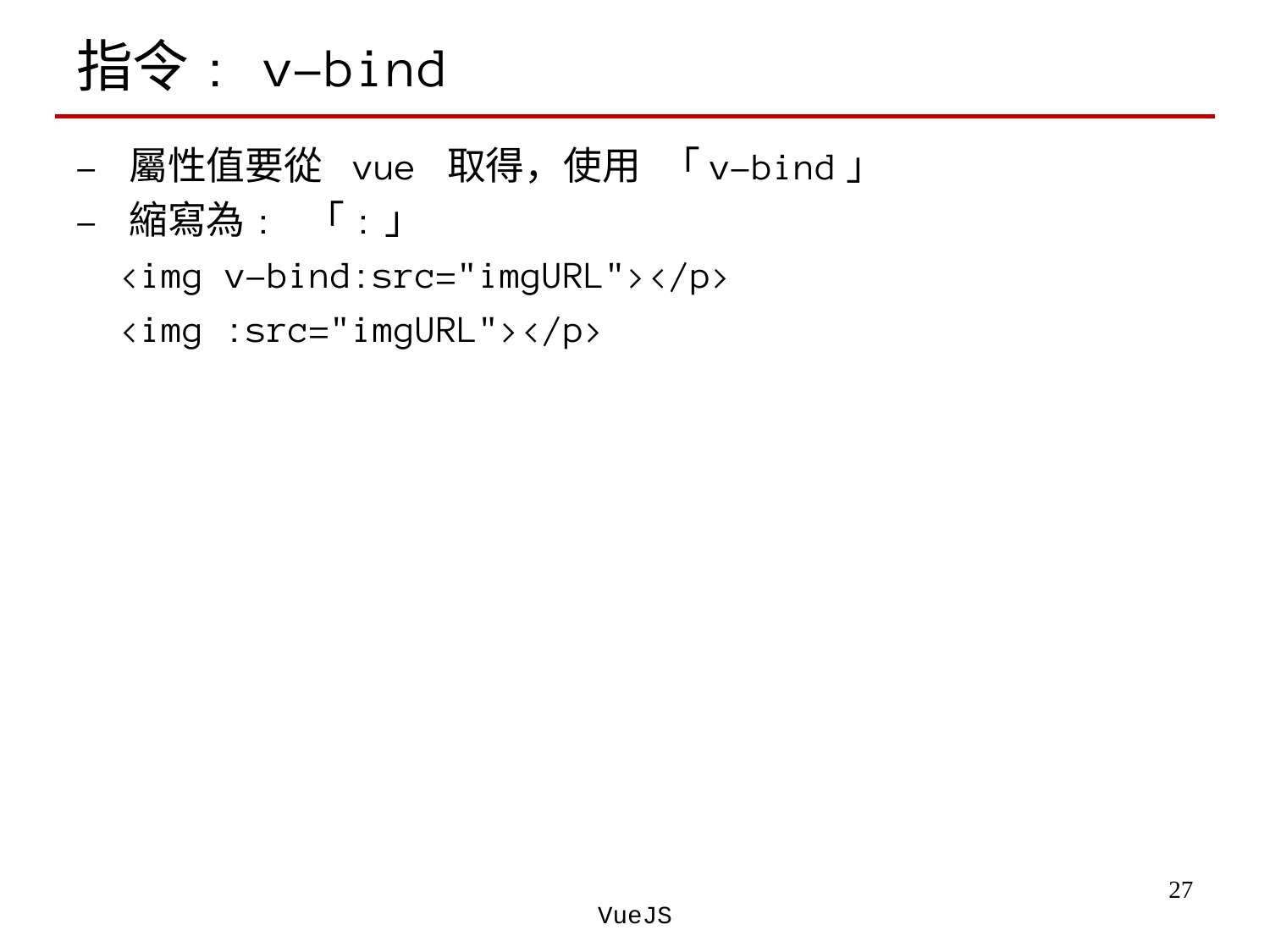

# 指令: v-bind
- 屬性值要從 vue 取得，使用 「v-bind」
- 縮寫為: 「:」
  <img v-bind:src="imgURL"></p>
  <img :src="imgURL"></p>

27
VueJS